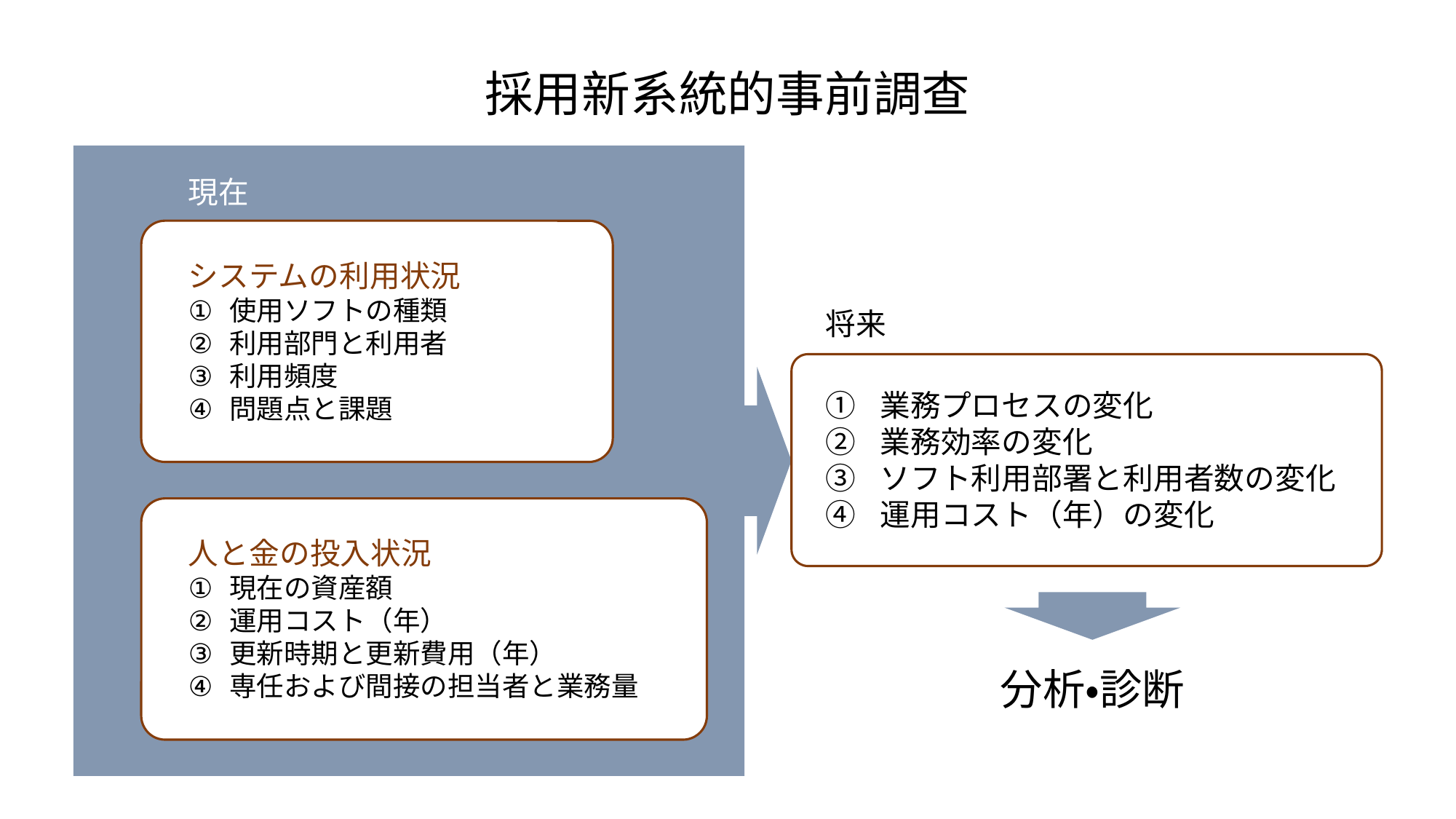

採用新系統的事前調查

現在

システムの利用状況
使用ソフトの種類
利用部門と利用者
利用頻度
問題点と課題
将来

業務プロセスの変化
業務効率の変化
ソフト利用部署と利用者数の変化
運用コスト（年）の変化

人と金の投入状況
現在の資産額
運用コスト（年）
更新時期と更新費用（年）
専任および間接の担当者と業務量

分析・診断